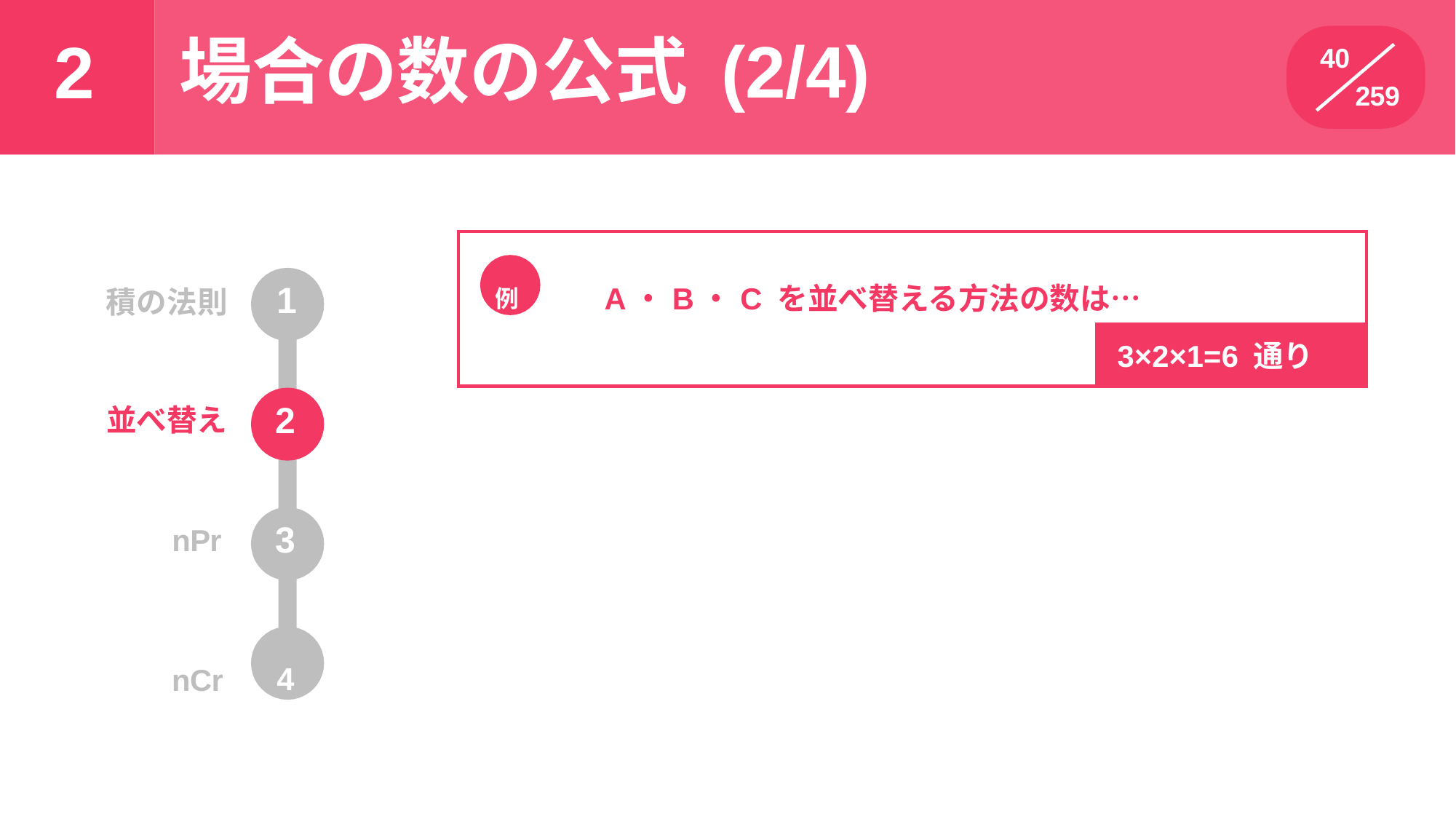

場合の数の公式 (2/4)
# 2
40
259
| 例 A・B・C を並べ替える方法の数は… |  |
| --- | --- |
|  | 3×2×1=6 通り |

積の法則	1
2
並べ替え

3
nPr

nCr	4